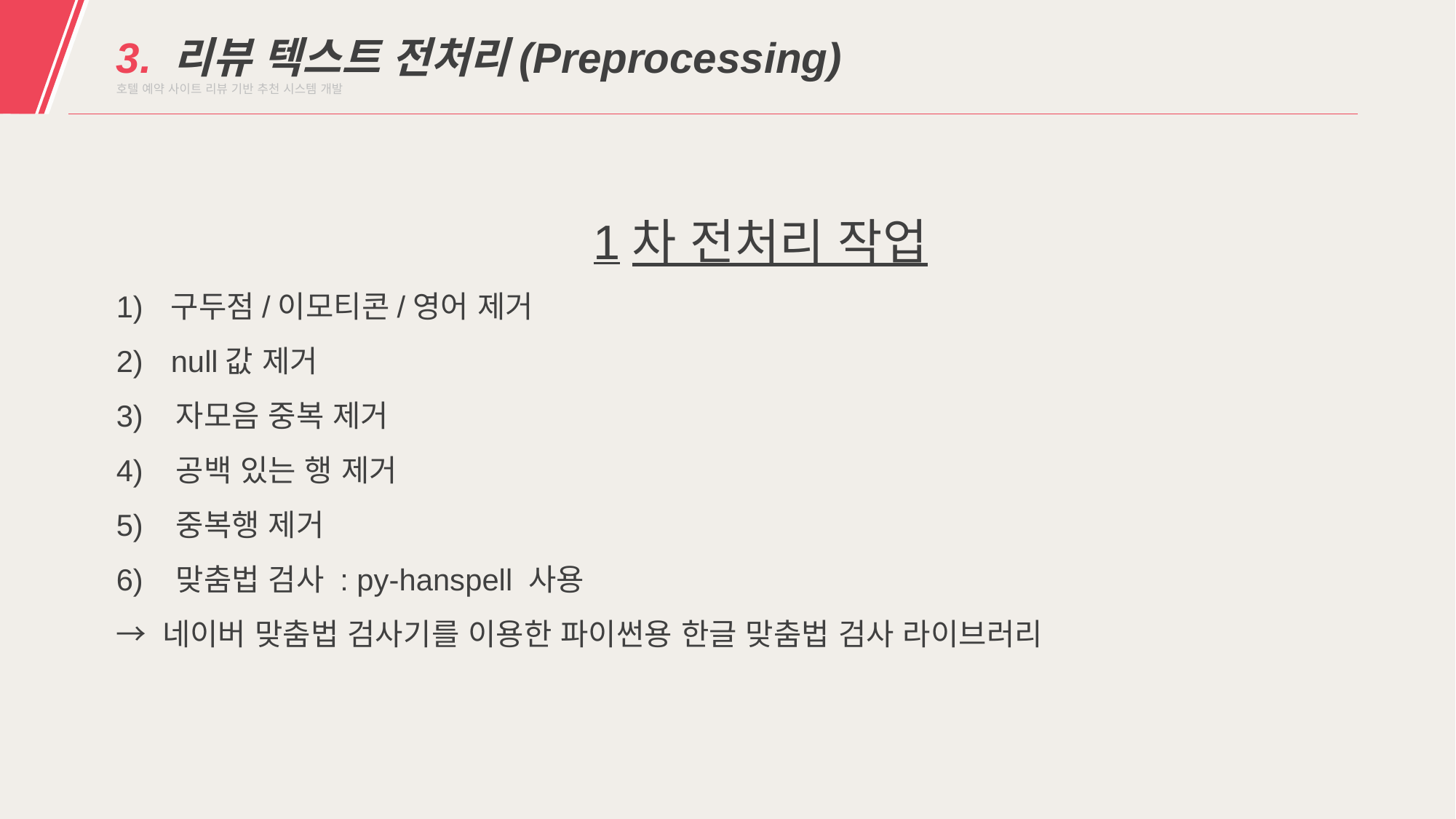

3. 리뷰 텍스트 전처리(Preprocessing)
호텔 예약 사이트 리뷰 기반 추천 시스템 개발

1차 전처리 작업
구두점/이모티콘/영어 제거
null값 제거
3)   자모음 중복 제거
4)   공백 있는 행 제거
5)   중복행 제거
6)   맞춤법 검사 : py-hanspell 사용
→ 네이버 맞춤법 검사기를 이용한 파이썬용 한글 맞춤법 검사 라이브러리